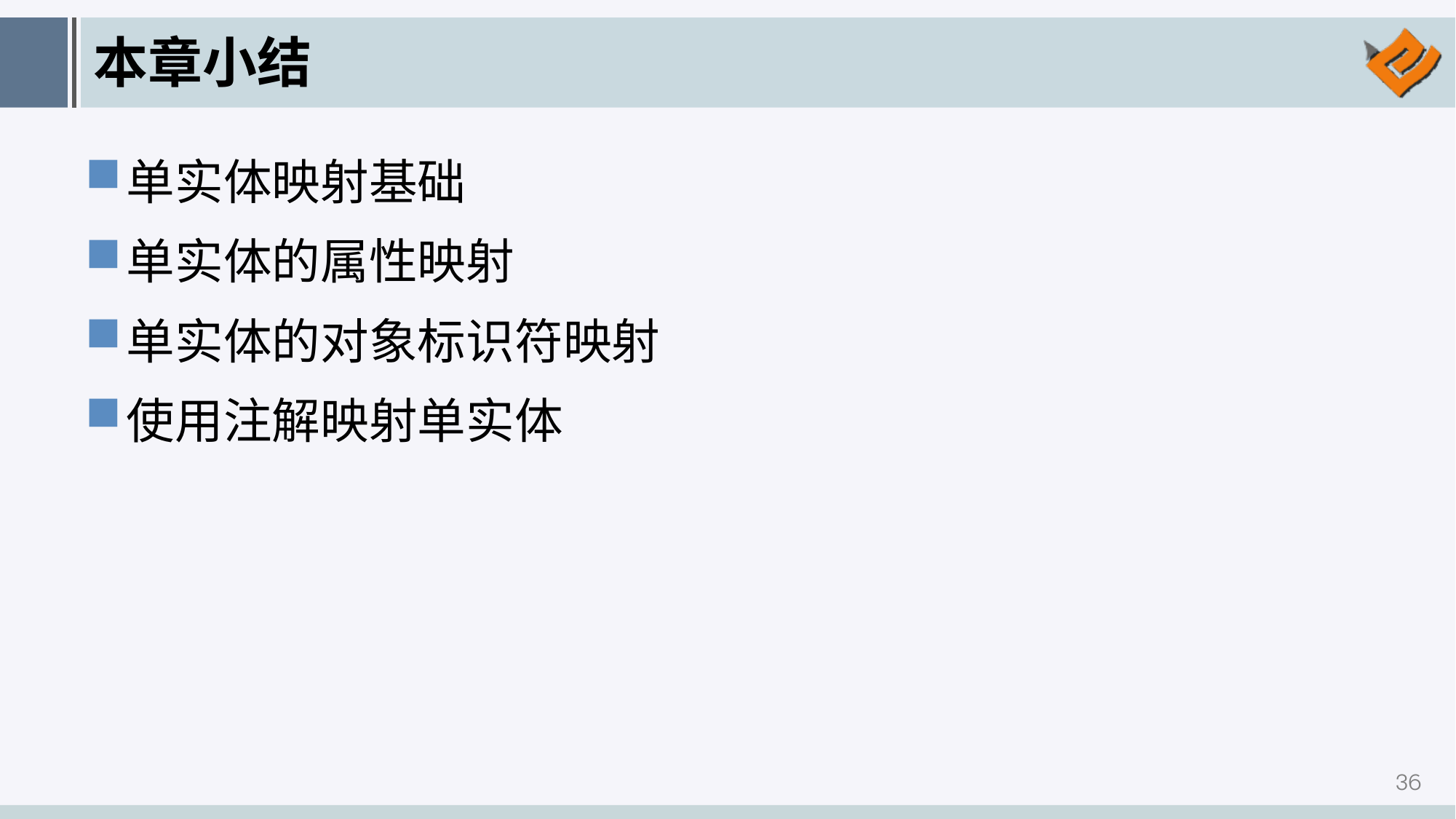

# 本章小结
单实体映射基础
单实体的属性映射
单实体的对象标识符映射
使用注解映射单实体